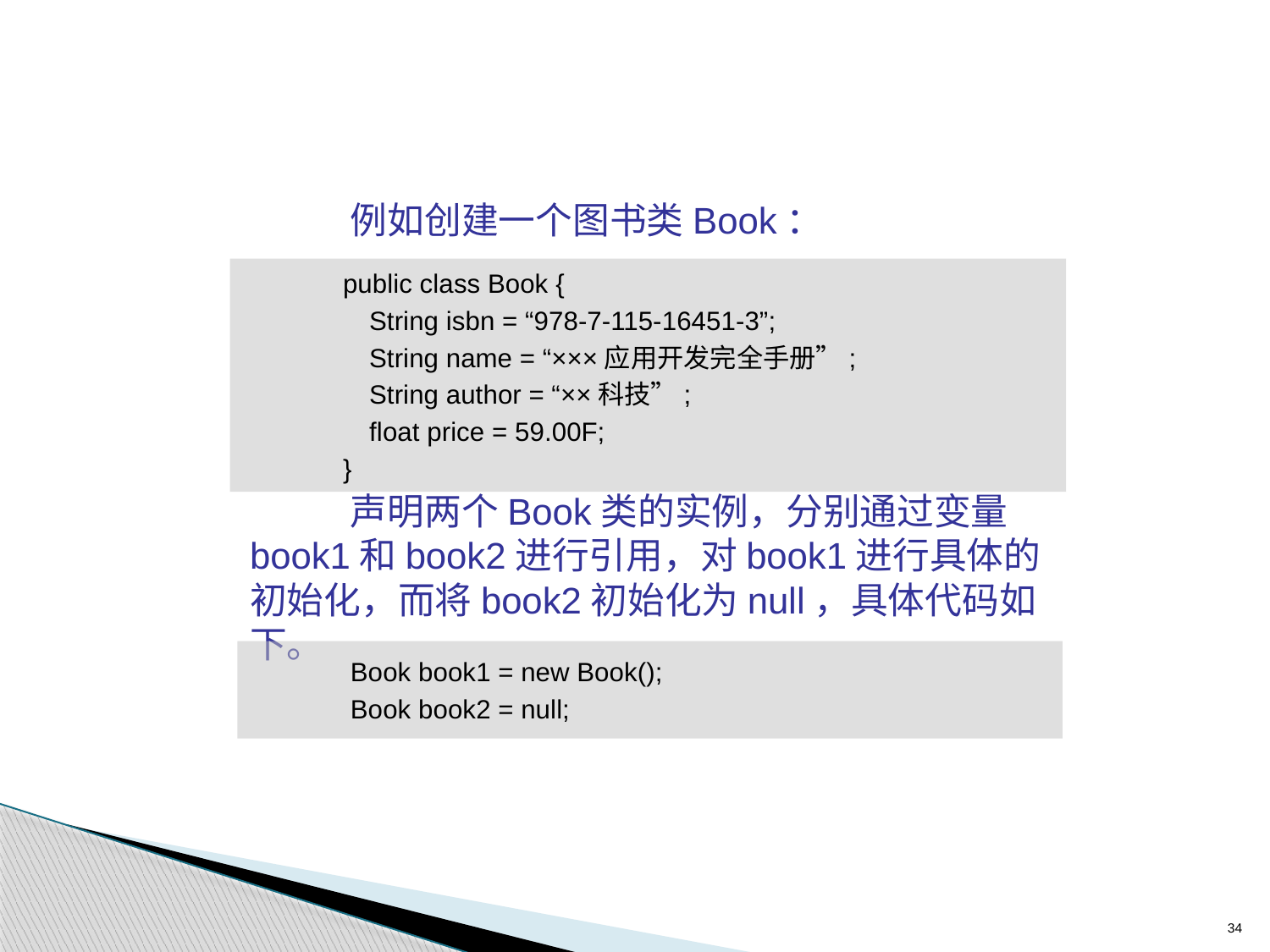

例如创建一个图书类Book：

声明两个Book类的实例，分别通过变量book1和book2进行引用，对book1进行具体的初始化，而将book2初始化为null，具体代码如下。

public class Book {
	String isbn = “978-7-115-16451-3”;
	String name = “×××应用开发完全手册”;
	String author = “××科技”;
	float price = 59.00F;
}
Book book1 = new Book();
Book book2 = null;
34